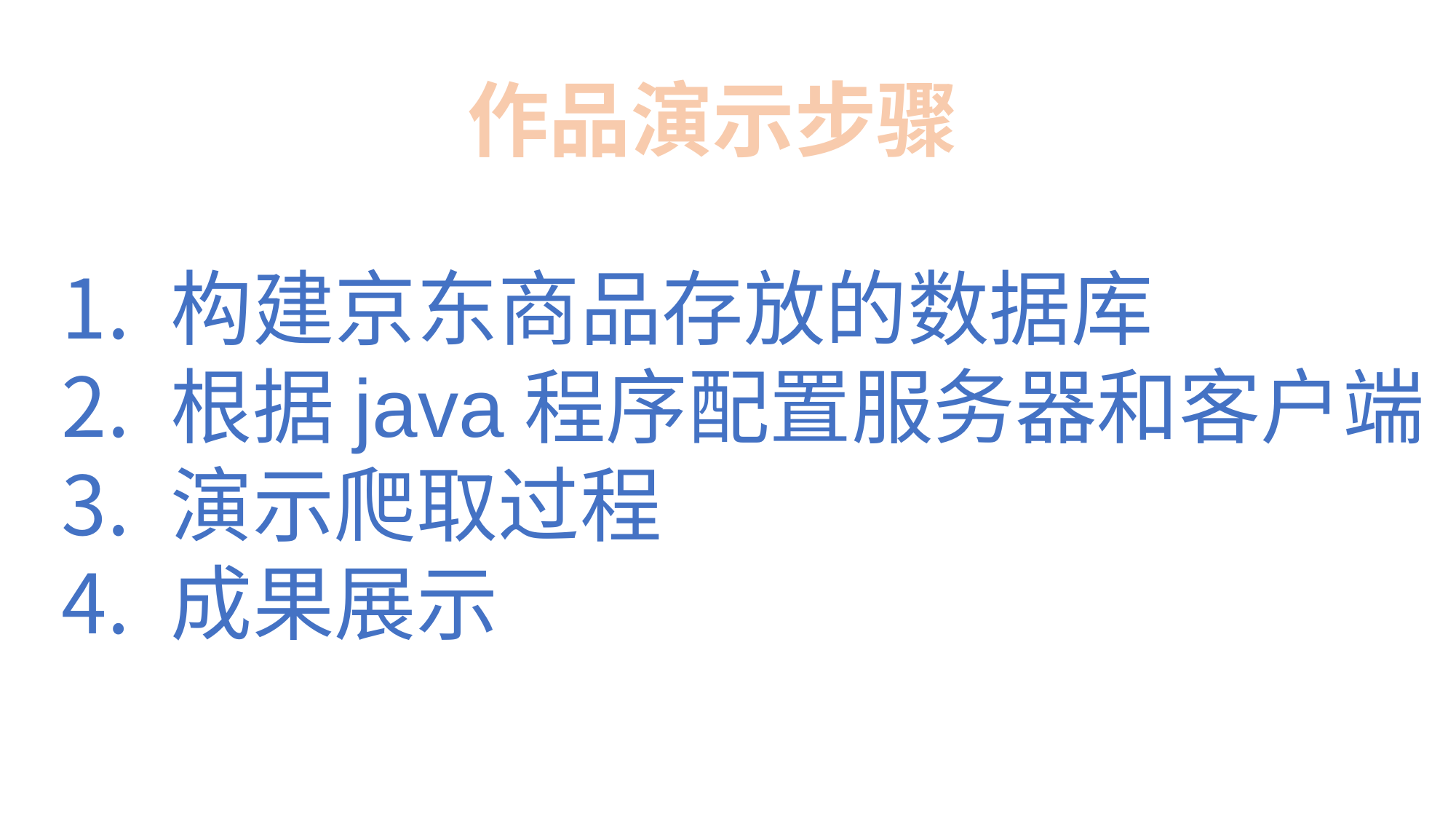

作品演示步骤
构建京东商品存放的数据库
根据java程序配置服务器和客户端
演示爬取过程
成果展示